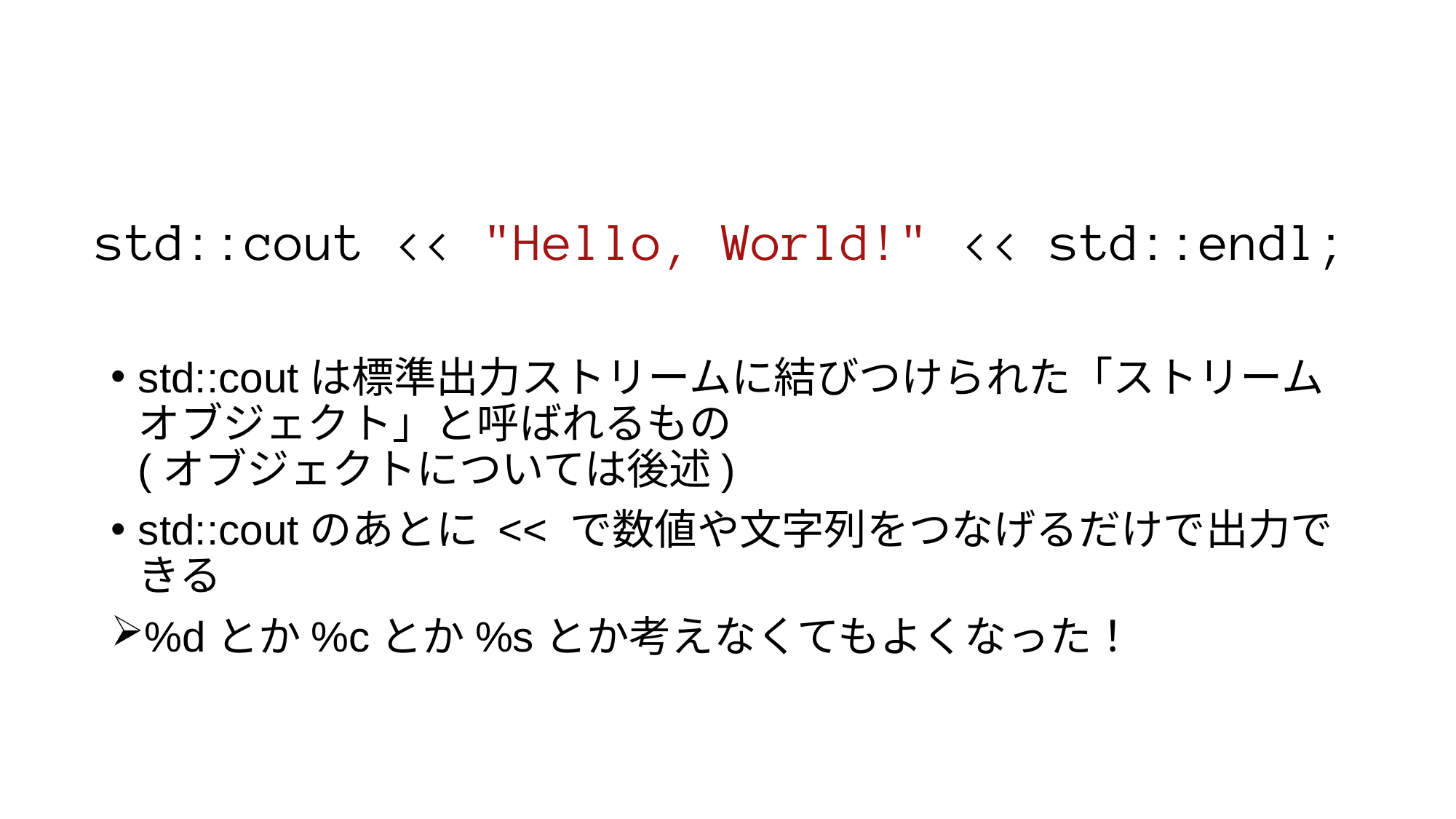

std::cout << "Hello, World!" << std::endl;
std::coutは標準出力ストリームに結びつけられた「ストリームオブジェクト」と呼ばれるもの
(オブジェクトについては後述)
std::coutのあとに << で数値や文字列をつなげるだけで出力できる
%dとか%cとか%sとか考えなくてもよくなった！